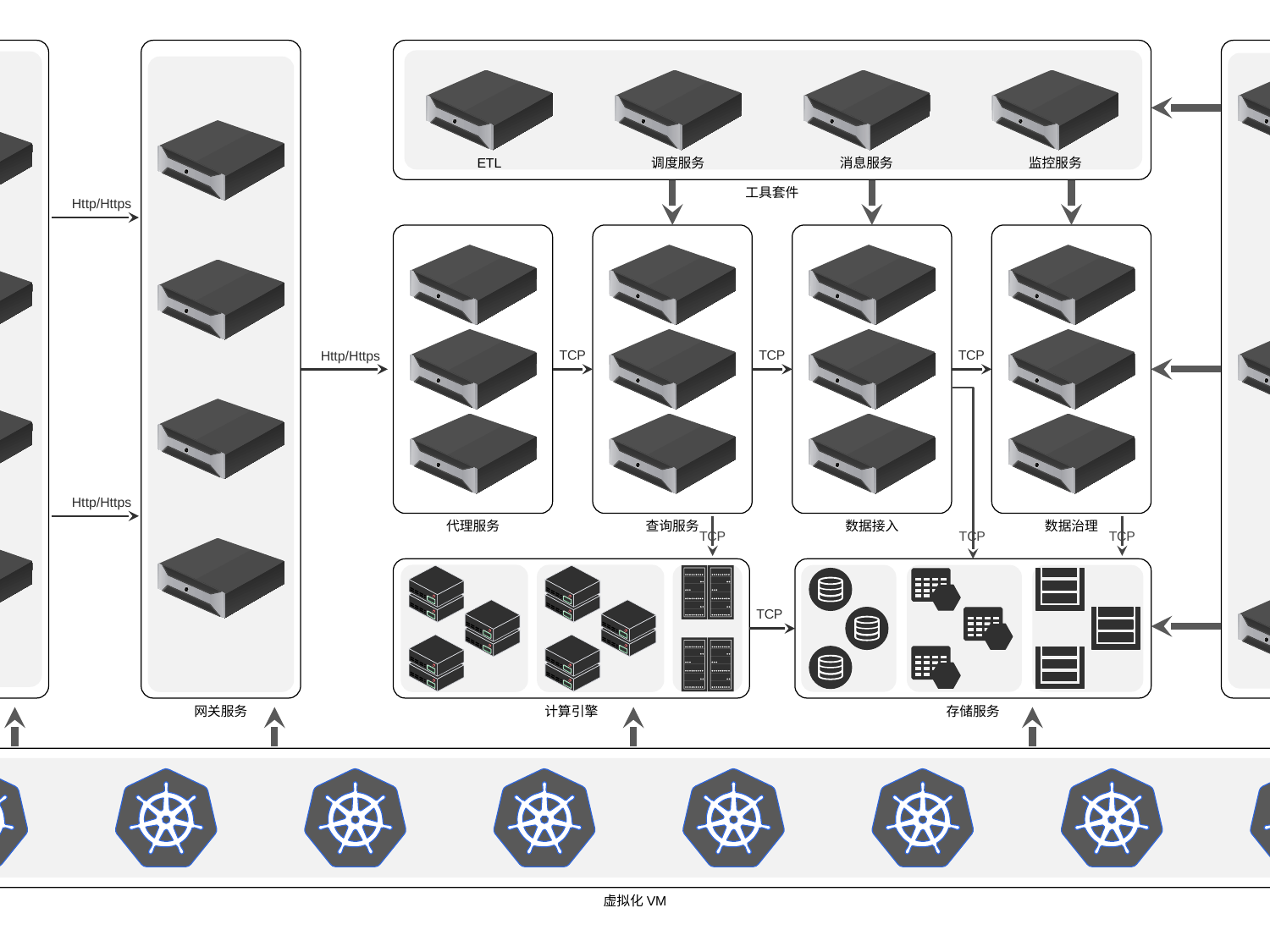

产品服务
网关服务
工具套件
安全服务

ETL

调度服务

消息服务

监控服务

IAM

KDC

KMS

可视化

机器学习

Http/Https
代理服务

查询服务

数据接入

数据治理

Http/Https
TCP
TCP
TCP

TCP

TCP

TCP

Http/Https
计算引擎
存储服务

TCP

虚拟化VM